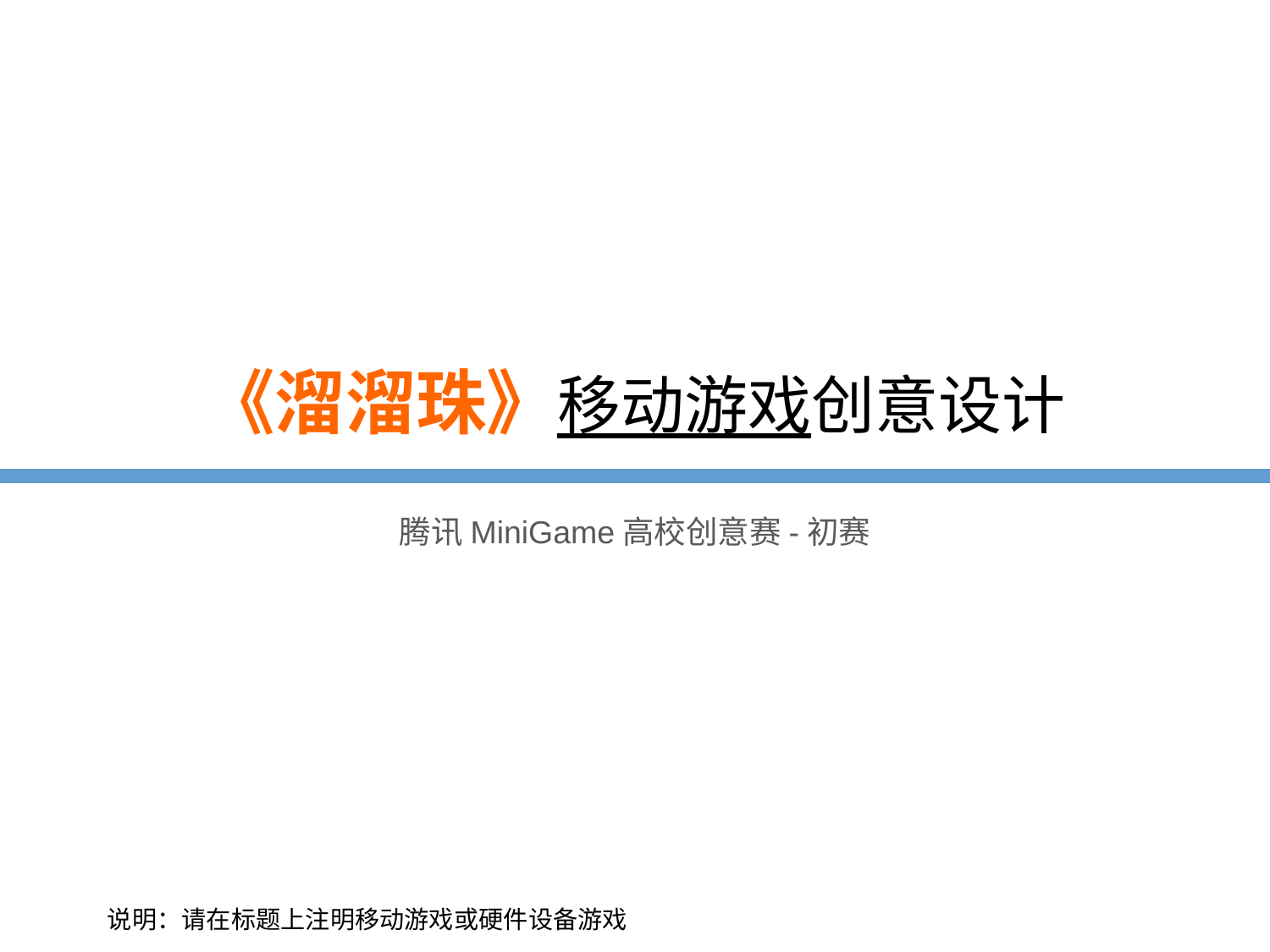

《溜溜珠》移动游戏创意设计
腾讯MiniGame高校创意赛-初赛
说明：请在标题上注明移动游戏或硬件设备游戏